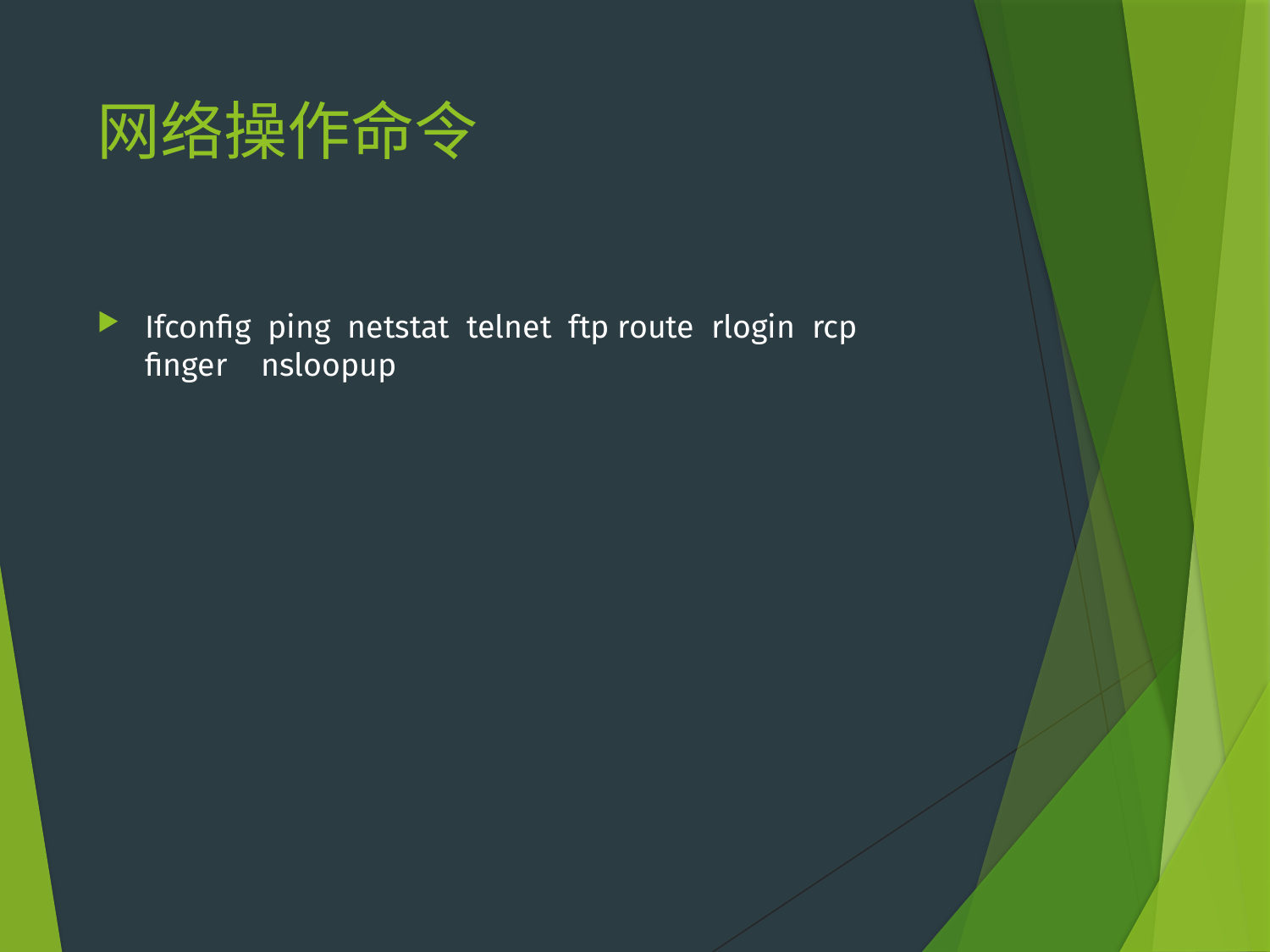

# 网络操作命令
Ifconfig  ping  netstat  telnet  ftp route  rlogin  rcp  finger    nsloopup